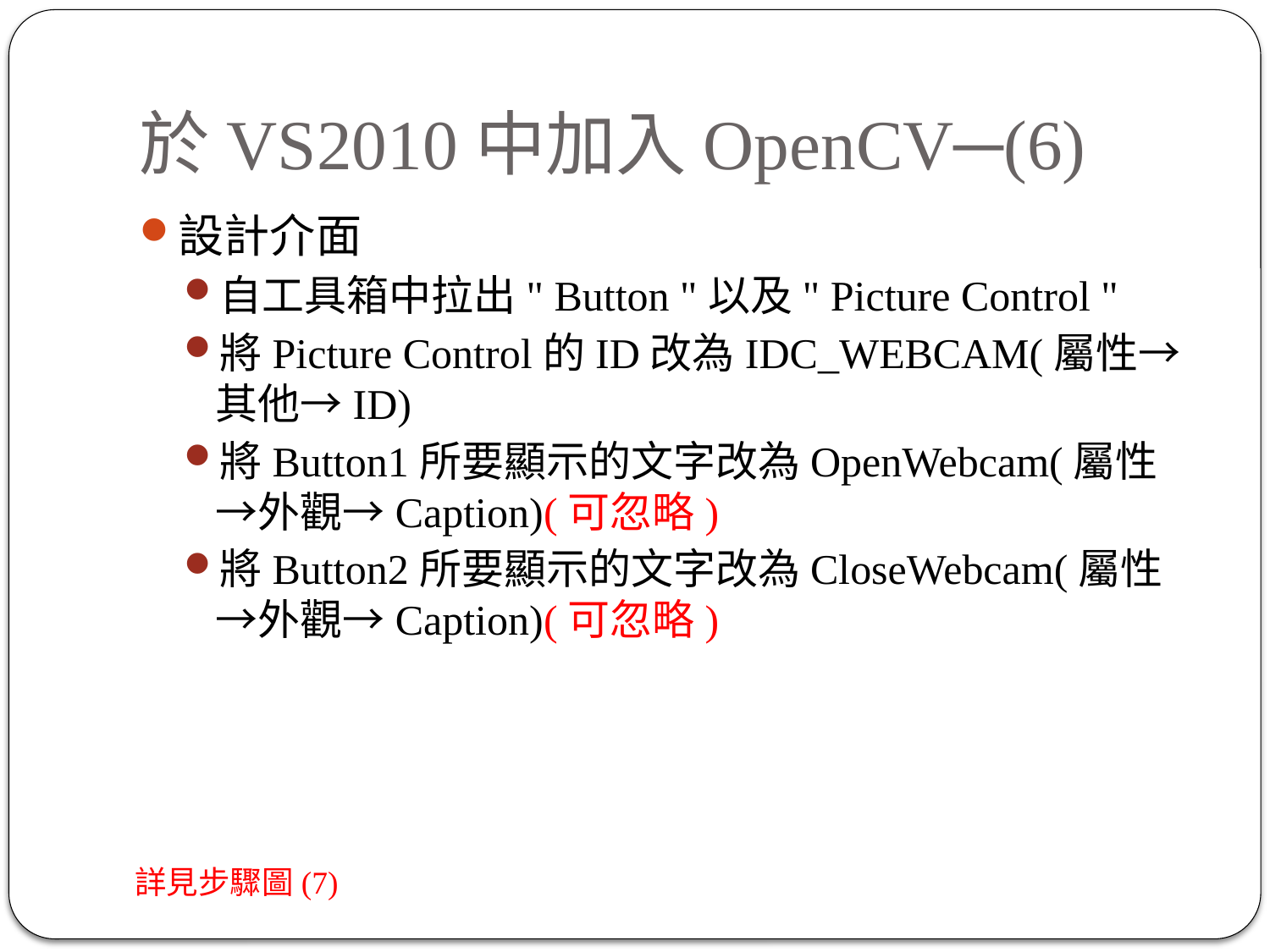

# 於VS2010中加入OpenCV─(6)
設計介面
自工具箱中拉出" Button "以及" Picture Control "
將Picture Control的ID改為IDC_WEBCAM(屬性→其他→ID)
將Button1所要顯示的文字改為OpenWebcam(屬性→外觀→Caption)(可忽略)
將Button2所要顯示的文字改為CloseWebcam(屬性→外觀→Caption)(可忽略)

詳見步驟圖(7)